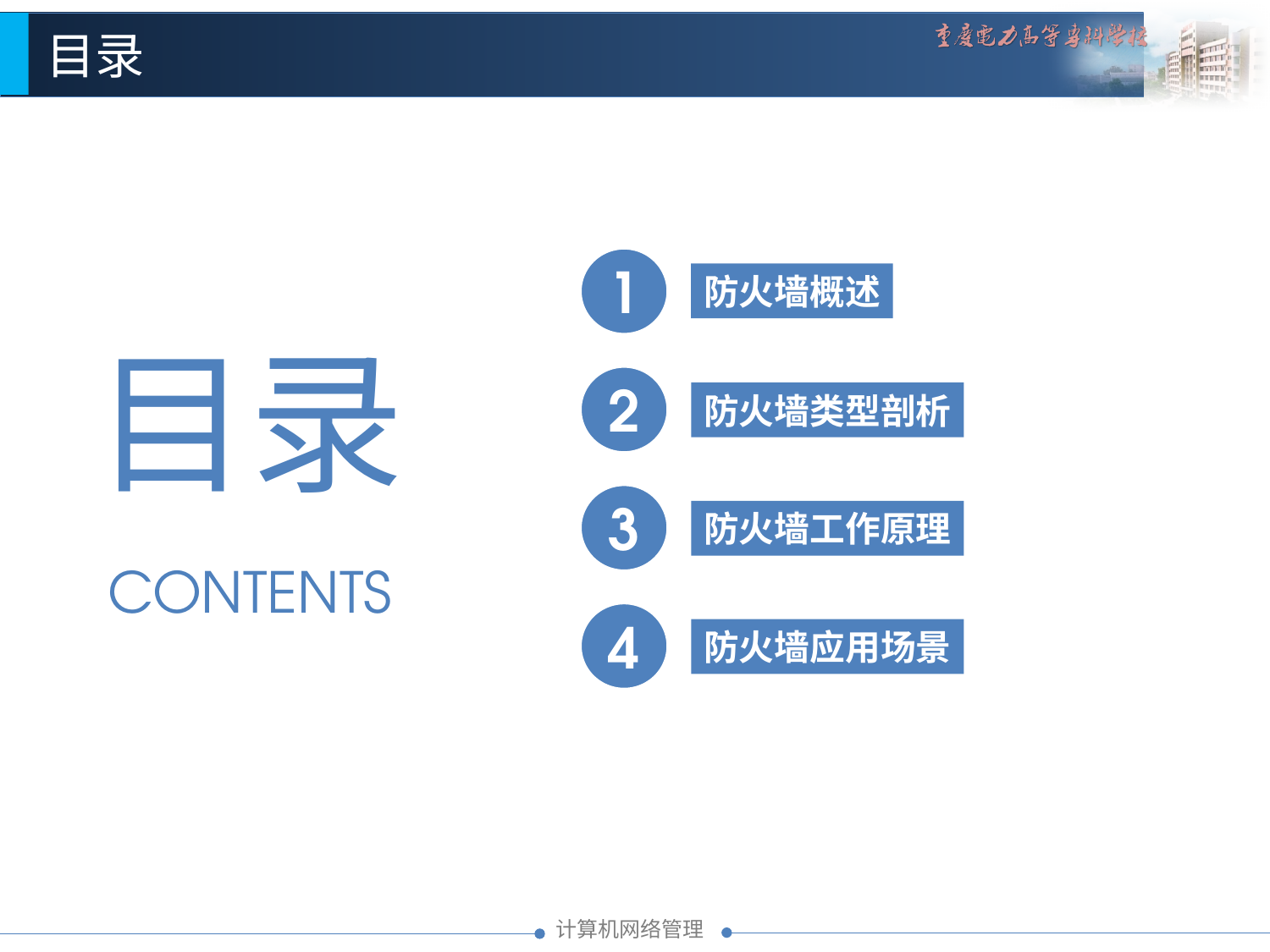

目录
1
防火墙概述
目录
2
防火墙类型剖析
3
防火墙工作原理
CONTENTS
4
防火墙应用场景